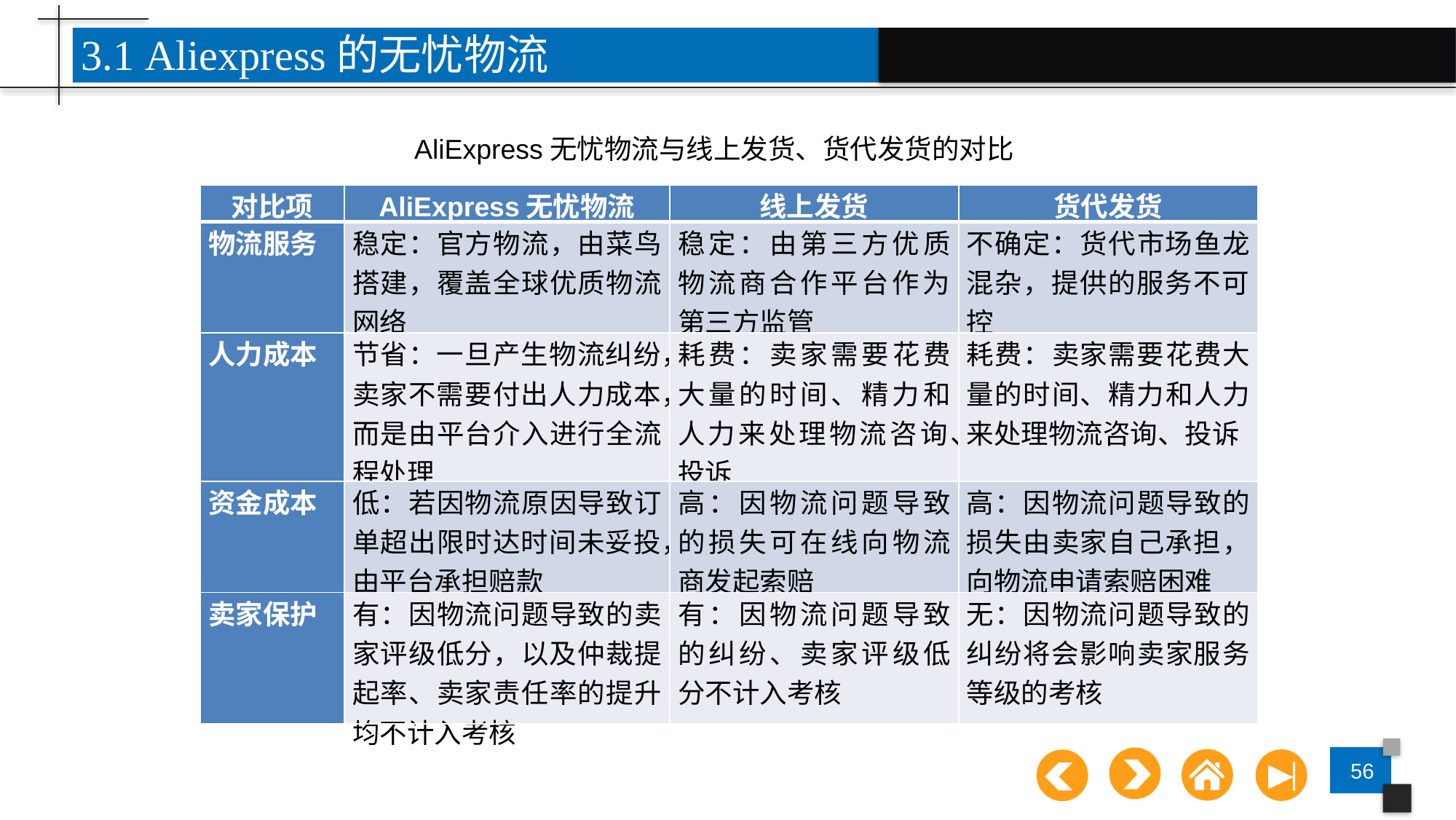

3.1 Aliexpress的无忧物流
AliExpress无忧物流与线上发货、货代发货的对比
| 对比项 | AliExpress无忧物流 | 线上发货 | 货代发货 |
| --- | --- | --- | --- |
| 物流服务 | 稳定：官方物流，由菜鸟搭建，覆盖全球优质物流网络 | 稳定：由第三方优质物流商合作平台作为第三方监管 | 不确定：货代市场鱼龙混杂，提供的服务不可控 |
| 人力成本 | 节省：一旦产生物流纠纷，卖家不需要付出人力成本，而是由平台介入进行全流程处理 | 耗费：卖家需要花费大量的时间、精力和人力来处理物流咨询、投诉 | 耗费：卖家需要花费大量的时间、精力和人力来处理物流咨询、投诉 |
| 资金成本 | 低：若因物流原因导致订单超出限时达时间未妥投，由平台承担赔款 | 高：因物流问题导致的损失可在线向物流商发起索赔 | 高：因物流问题导致的损失由卖家自己承担，向物流申请索赔困难 |
| 卖家保护 | 有：因物流问题导致的卖家评级低分，以及仲裁提起率、卖家责任率的提升均不计入考核 | 有：因物流问题导致的纠纷、卖家评级低分不计入考核 | 无：因物流问题导致的纠纷将会影响卖家服务等级的考核 |